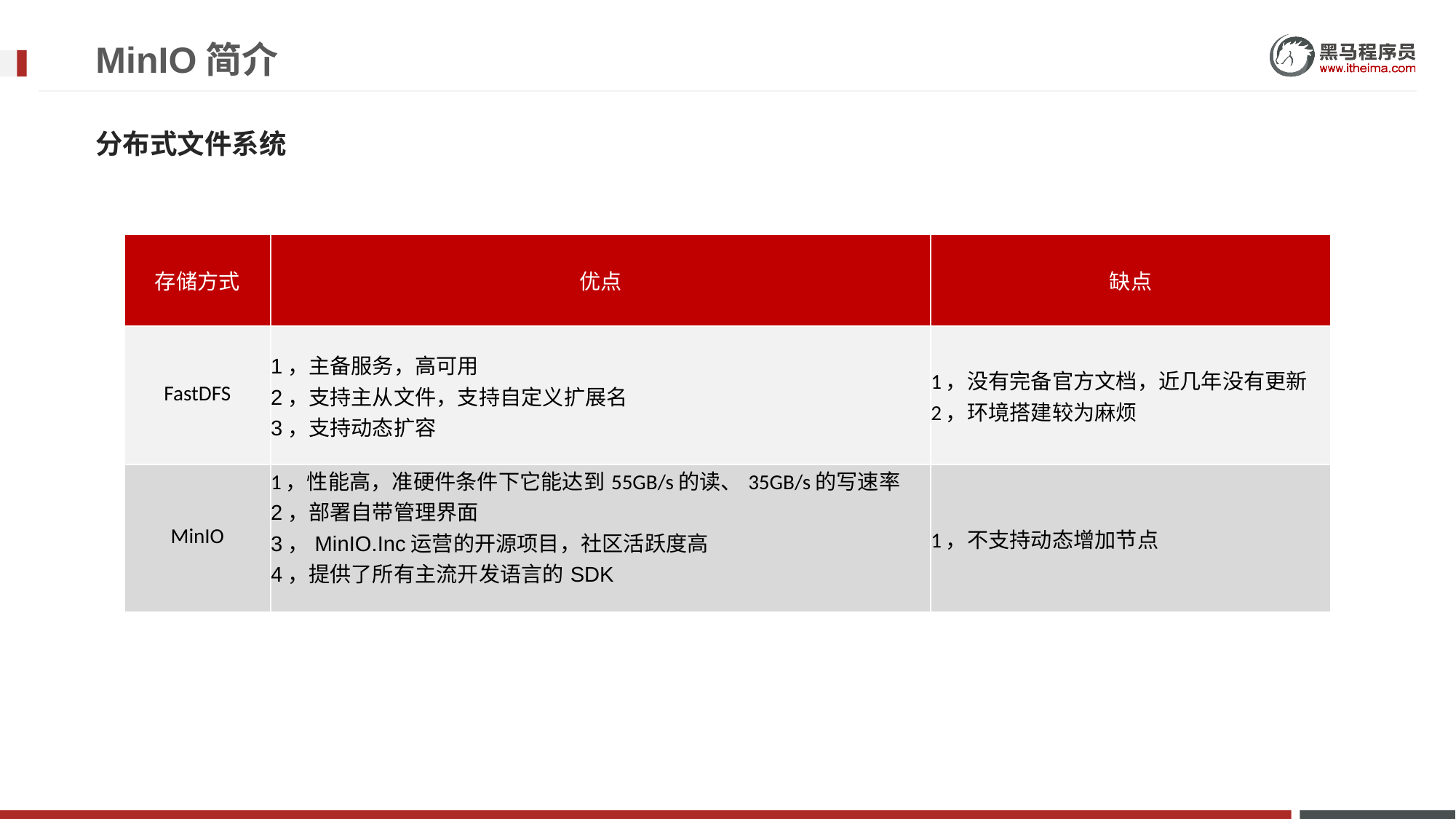

# MinIO简介
分布式文件系统
| 存储方式 | 优点 | 缺点 |
| --- | --- | --- |
| FastDFS | 1，主备服务，高可用 2，支持主从文件，支持自定义扩展名 3，支持动态扩容 | 1，没有完备官方文档，近几年没有更新 2，环境搭建较为麻烦 |
| MinIO | 1，性能高，准硬件条件下它能达到55GB/s的读、35GB/s的写速率 2，部署自带管理界面 3，MinIO.Inc运营的开源项目，社区活跃度高 4，提供了所有主流开发语言的SDK | 1，不支持动态增加节点 |